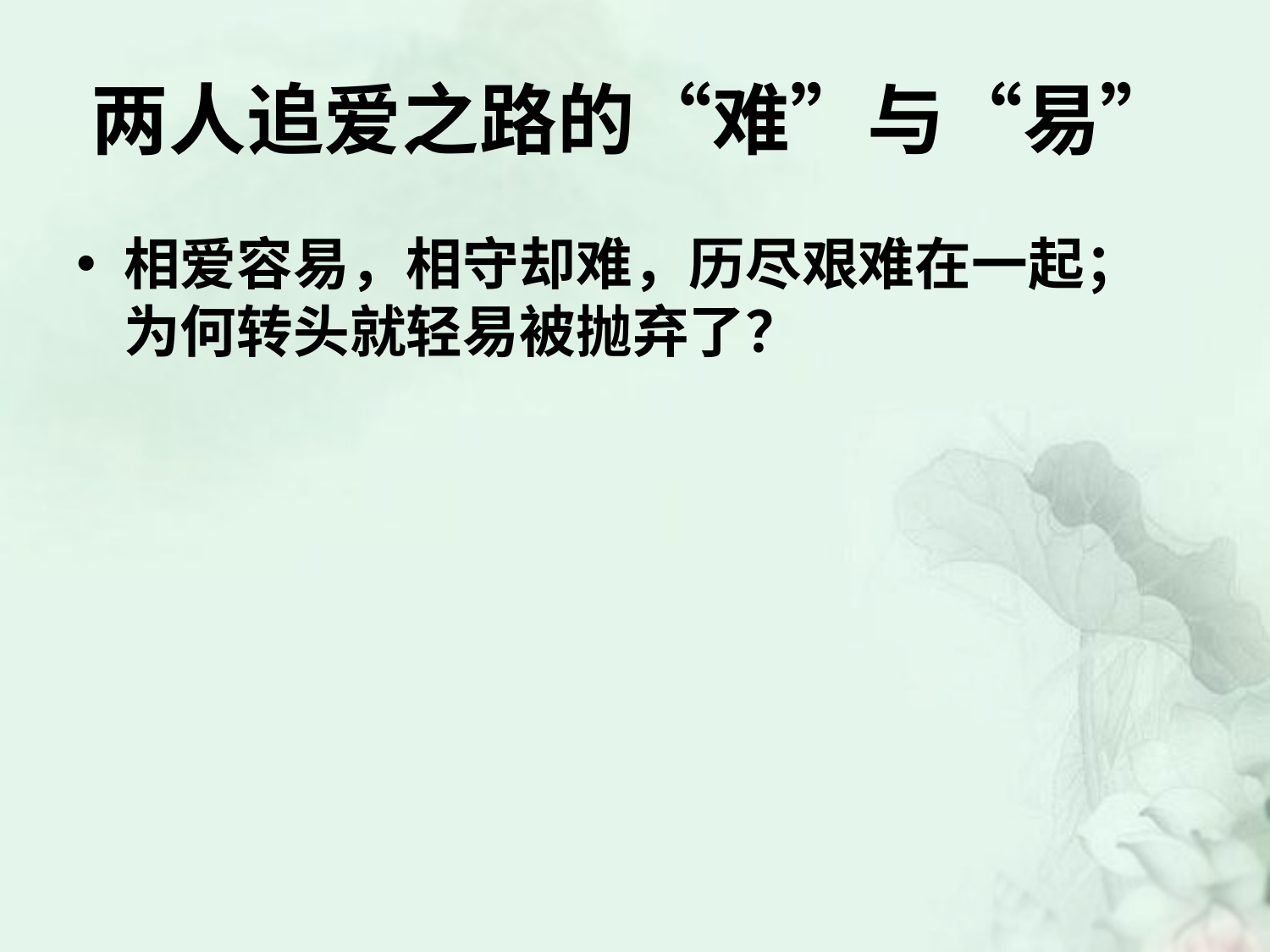

# 两人追爱之路的“难”与“易”
相爱容易，相守却难，历尽艰难在一起；为何转头就轻易被抛弃了？